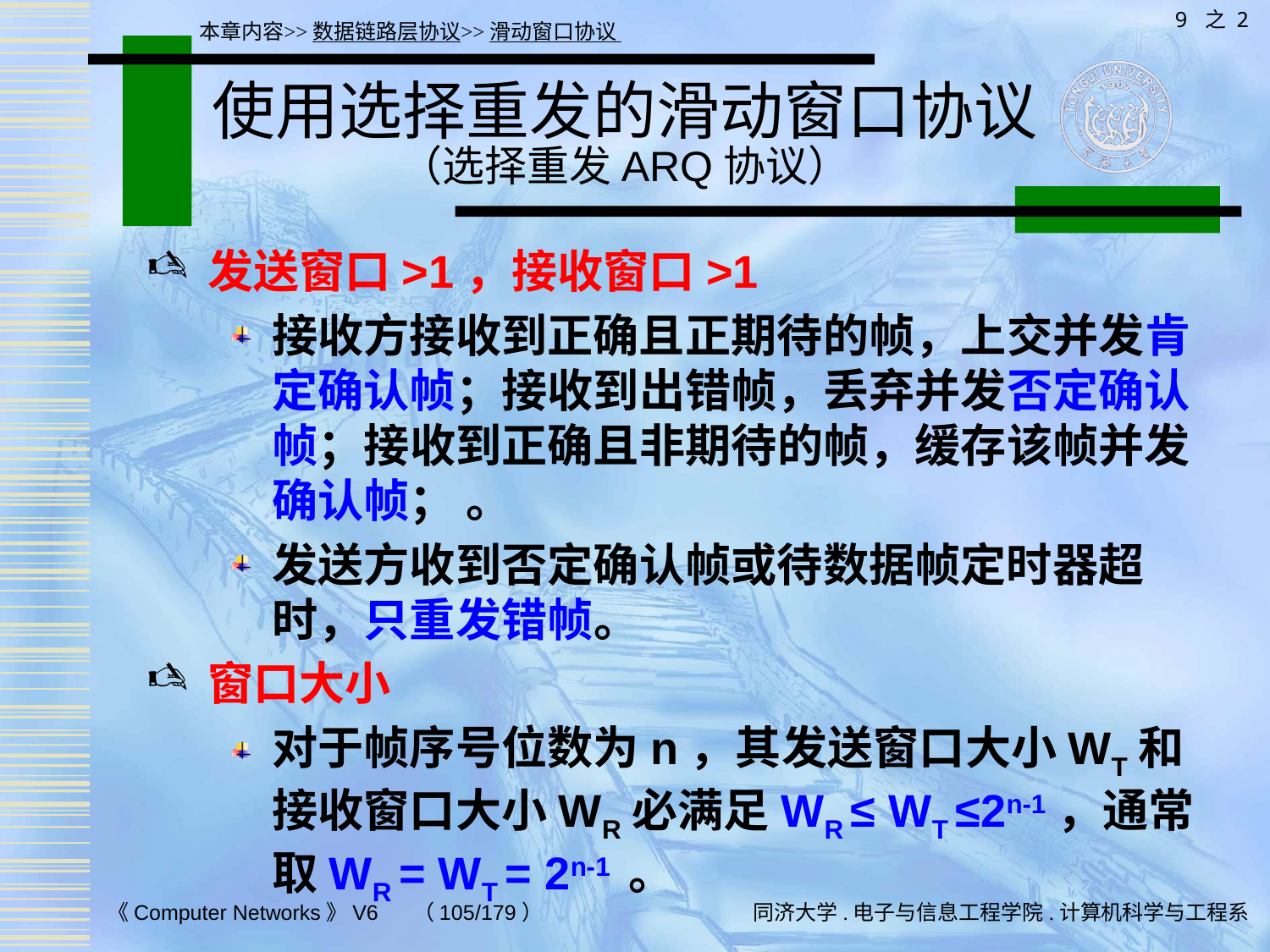

9 之 2
本章内容>>数据链路层协议>>滑动窗口协议
# 使用选择重发的滑动窗口协议（选择重发ARQ协议）
发送窗口>1，接收窗口>1
接收方接收到正确且正期待的帧，上交并发肯定确认帧；接收到出错帧，丢弃并发否定确认帧；接收到正确且非期待的帧，缓存该帧并发确认帧； 。
发送方收到否定确认帧或待数据帧定时器超时，只重发错帧。
窗口大小
对于帧序号位数为n，其发送窗口大小WT和接收窗口大小WR必满足WR ≤ WT ≤2n-1，通常取WR = WT = 2n-1 。